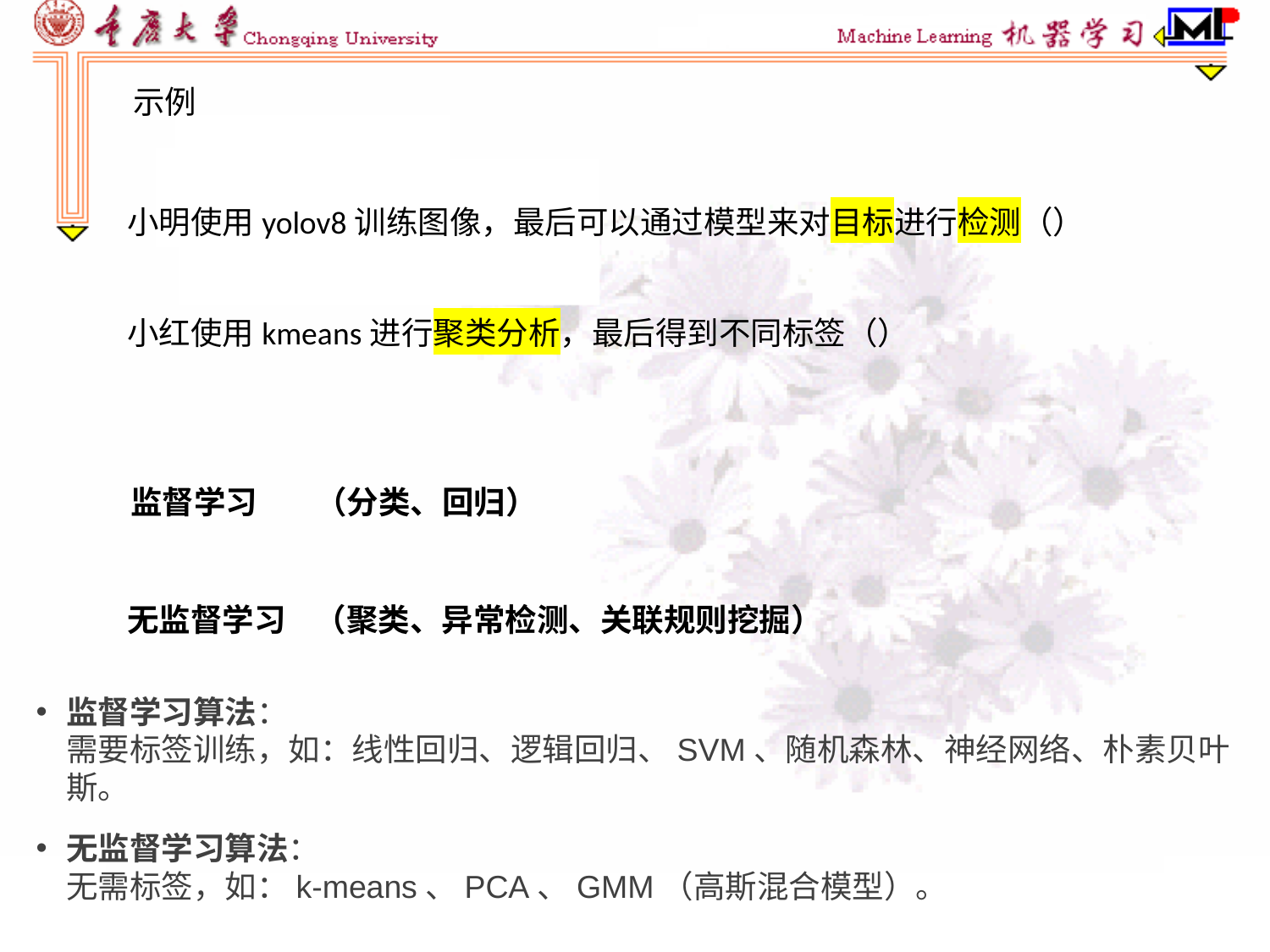

# 示例
小明使用yolov8训练图像，最后可以通过模型来对目标进行检测（）
小红使用kmeans进行聚类分析，最后得到不同标签（）
监督学习        （分类、回归）
无监督学习    （聚类、异常检测、关联规则挖掘）
监督学习算法：
需要标签训练，如：线性回归、逻辑回归、SVM、随机森林、神经网络、朴素贝叶斯。
无监督学习算法：
无需标签，如：k-means、PCA、GMM（高斯混合模型）。